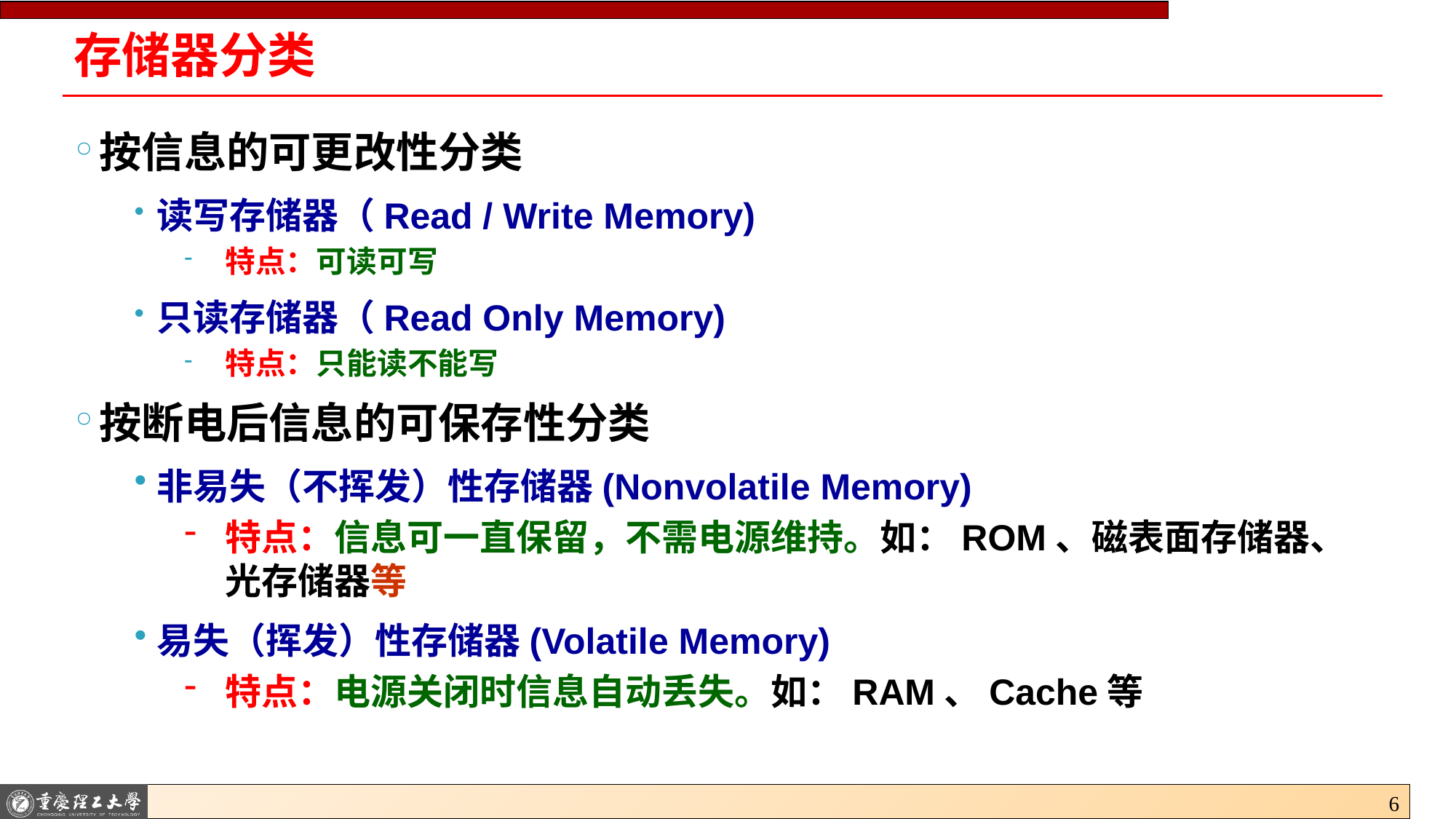

# 存储器分类
按信息的可更改性分类
读写存储器（Read / Write Memory)
特点：可读可写
只读存储器（Read Only Memory)
特点：只能读不能写
按断电后信息的可保存性分类
非易失（不挥发）性存储器(Nonvolatile Memory)
特点：信息可一直保留，不需电源维持。如：ROM、磁表面存储器、光存储器等
易失（挥发）性存储器(Volatile Memory)
特点：电源关闭时信息自动丢失。如：RAM、Cache等